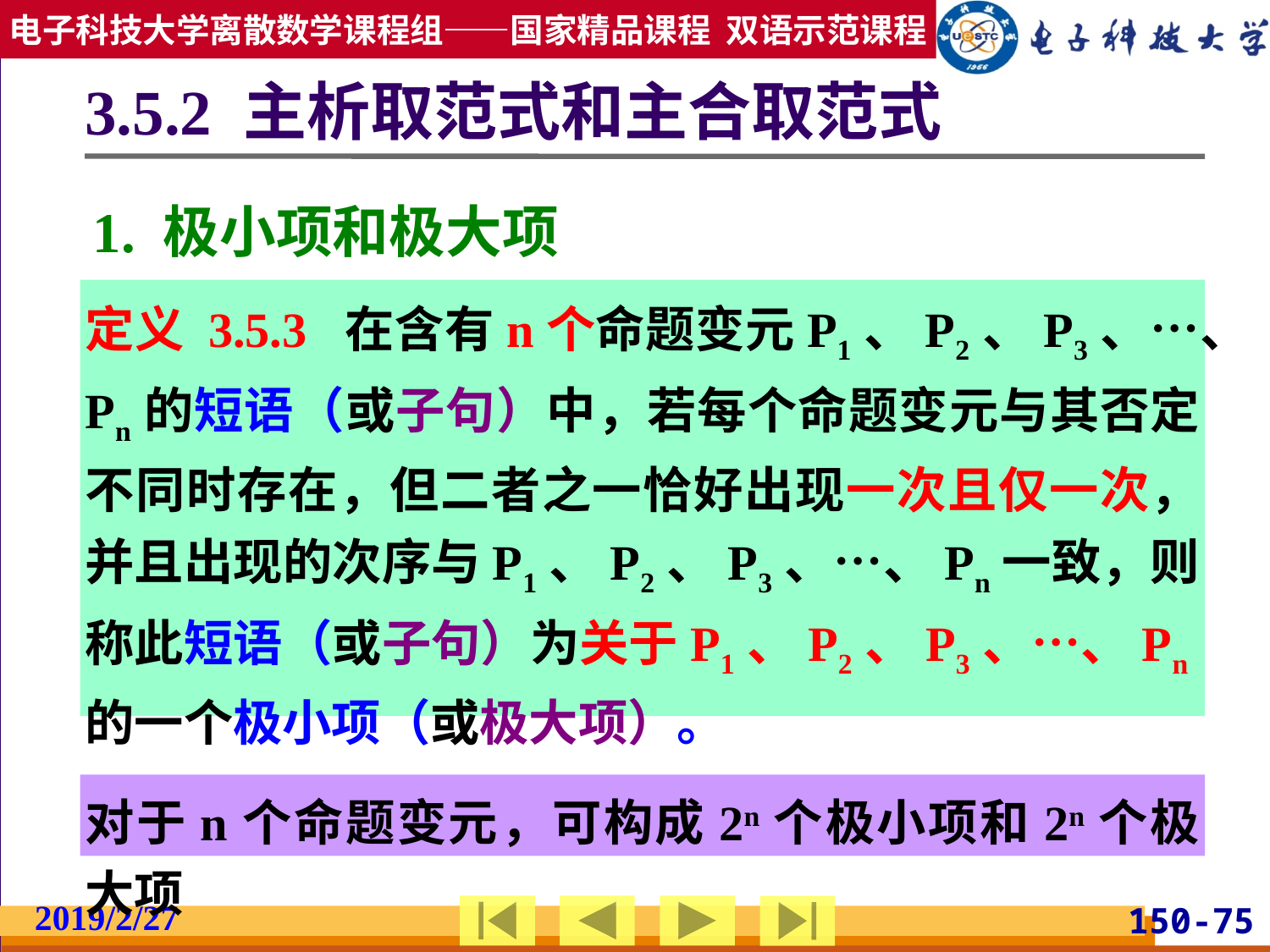

# 3.5.2 主析取范式和主合取范式
1. 极小项和极大项
定义 3.5.3  在含有n个命题变元P1、P2、P3、…、Pn的短语（或子句）中，若每个命题变元与其否定不同时存在，但二者之一恰好出现一次且仅一次，并且出现的次序与P1、P2、P3、…、Pn一致，则称此短语（或子句）为关于P1、P2、P3、…、Pn的一个极小项（或极大项）。
对于n个命题变元，可构成2n个极小项和2n个极大项
2019/2/27